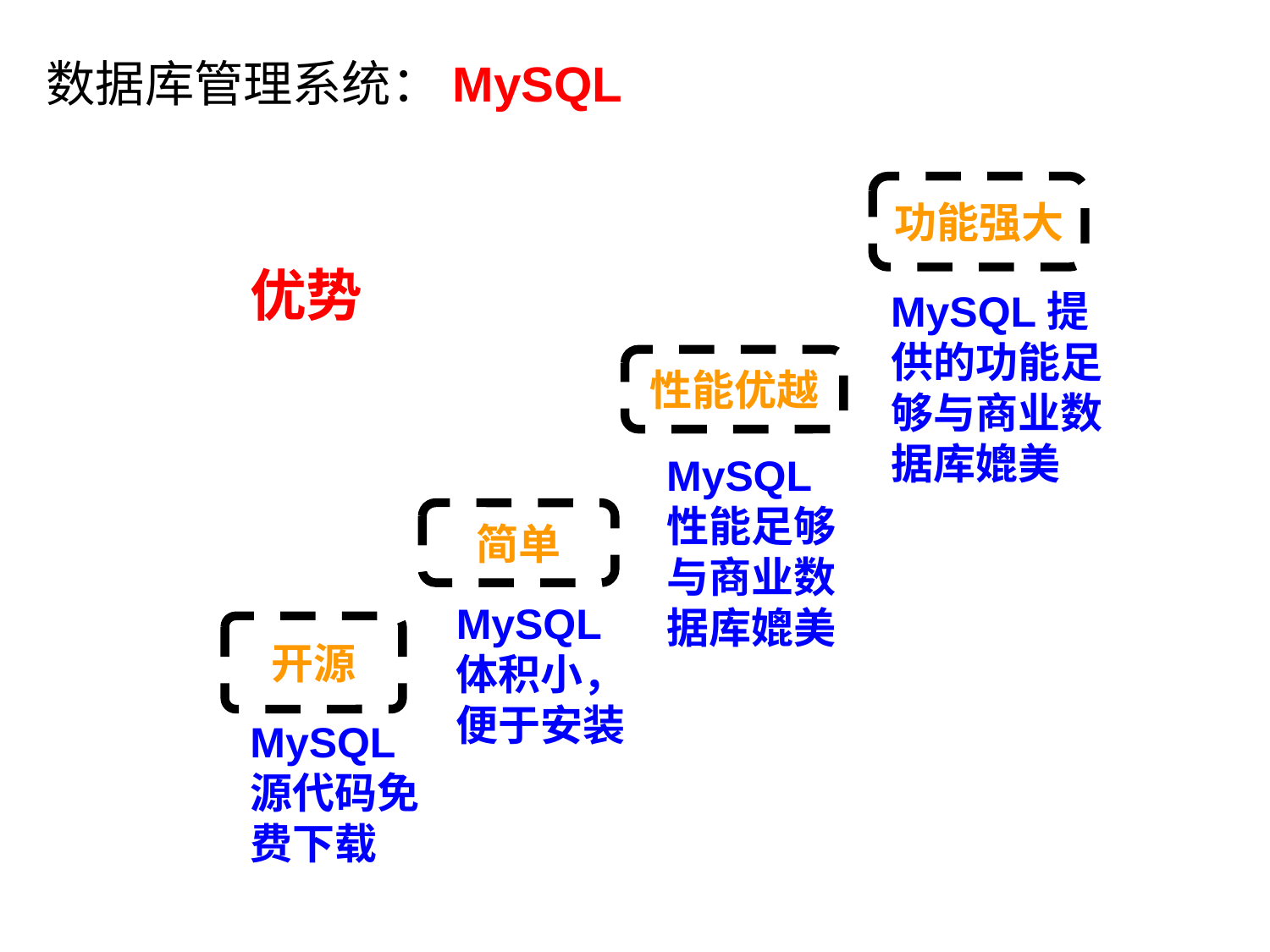

数据库管理系统：MySQL
功能强大
优势
MySQL提供的功能足够与商业数据库媲美
性能优越
MySQL性能足够与商业数据库媲美
简单
MySQL体积小，便于安装
开源
MySQL源代码免费下载